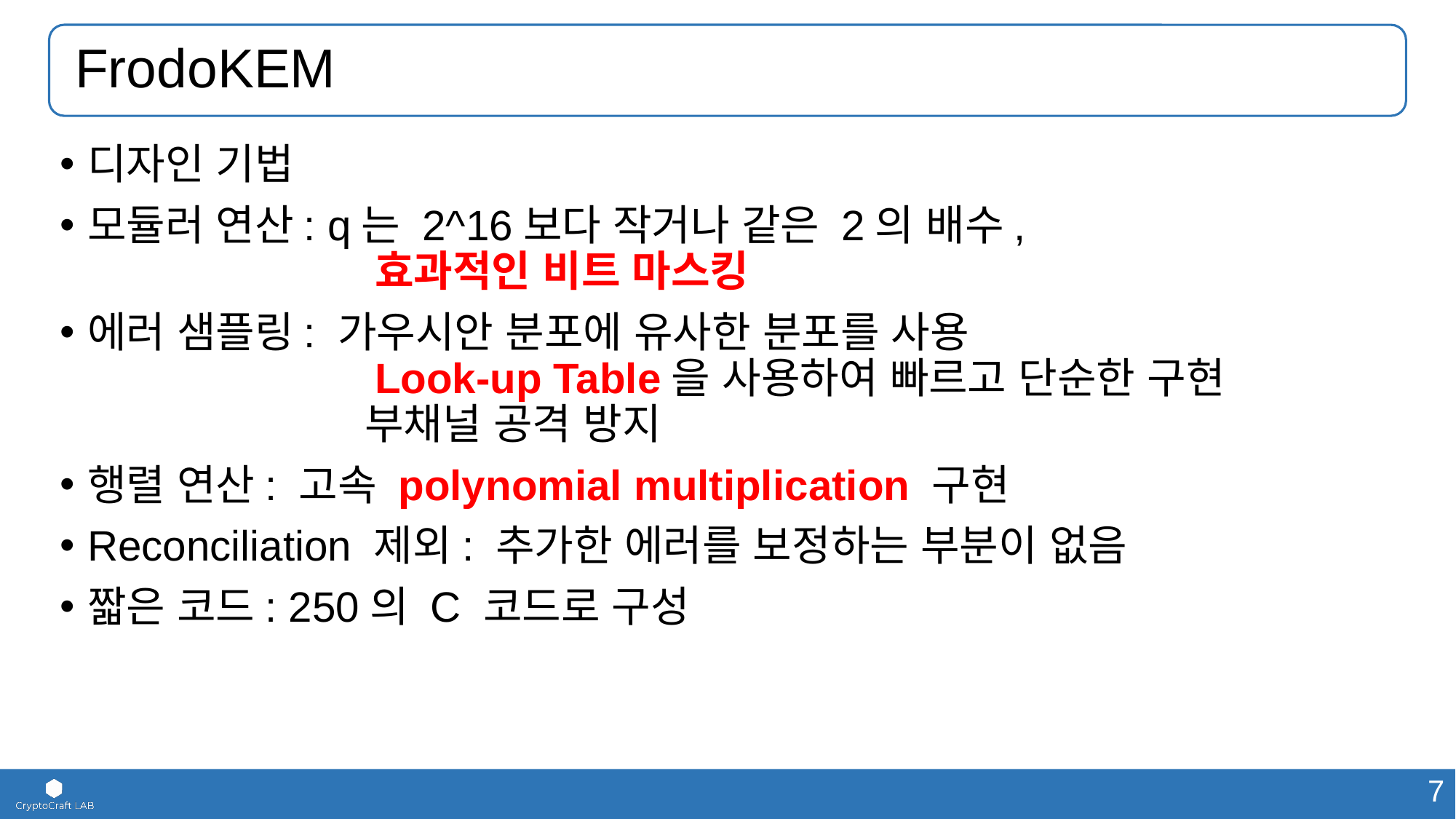

# FrodoKEM
디자인 기법
모듈러 연산: q는 2^16보다 작거나 같은 2의 배수,
		     효과적인 비트 마스킹
에러 샘플링: 가우시안 분포에 유사한 분포를 사용
		     Look-up Table을 사용하여 빠르고 단순한 구현
		     부채널 공격 방지
행렬 연산: 고속 polynomial multiplication 구현
Reconciliation 제외: 추가한 에러를 보정하는 부분이 없음
짧은 코드: 250의 C 코드로 구성